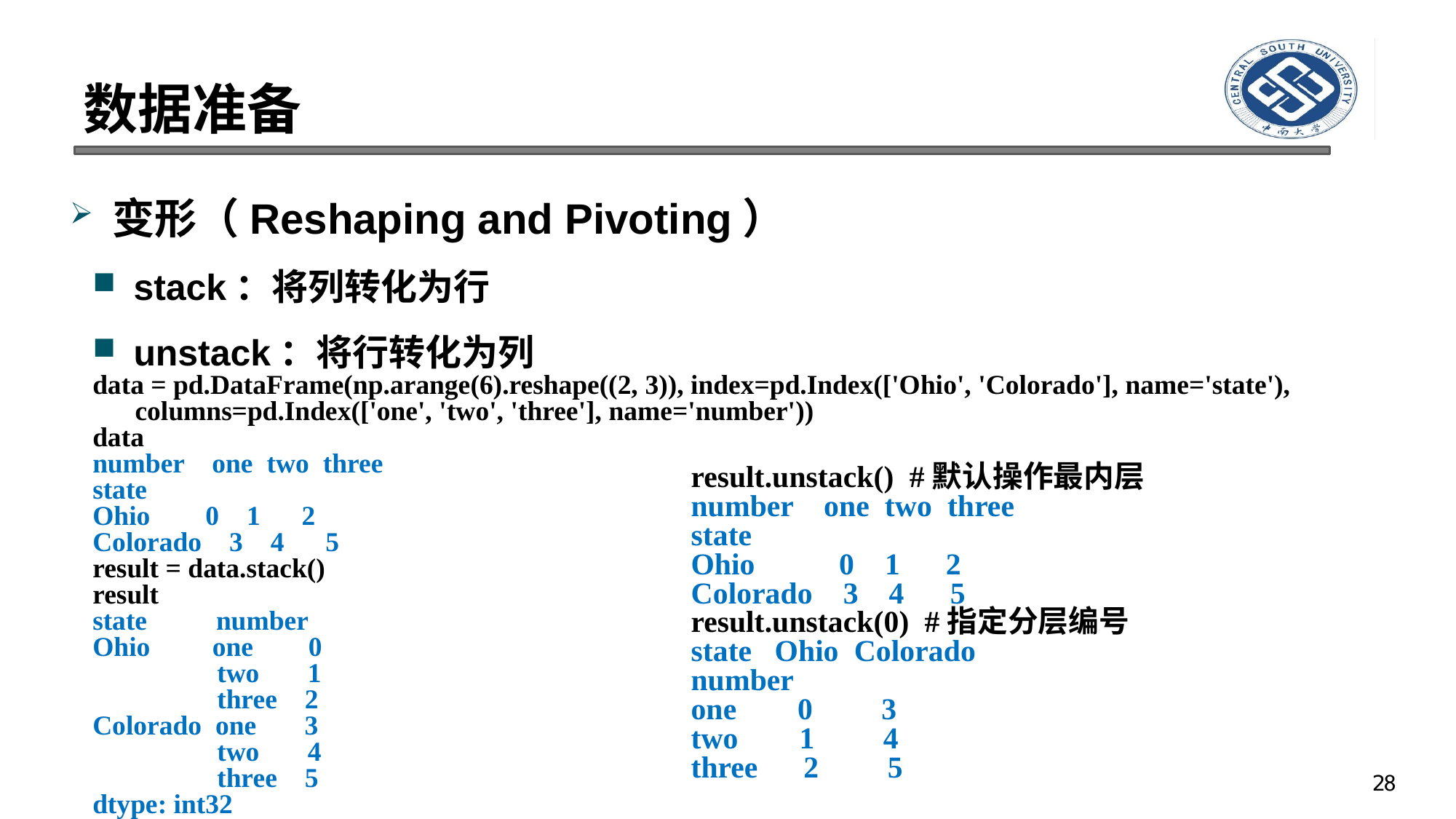

# 数据准备
变形（Reshaping and Pivoting）
stack：将列转化为行
unstack：将行转化为列
data = pd.DataFrame(np.arange(6).reshape((2, 3)), index=pd.Index(['Ohio', 'Colorado'], name='state'), columns=pd.Index(['one', 'two', 'three'], name='number'))
data
number    one  two  three
state
Ohio        0    1      2
Colorado    3    4      5
result = data.stack()
result
state          number
Ohio         one        0
                  two       1
                  three    2
Colorado  one       3
                  two       4
                  three    5
dtype: int32
result.unstack()  #默认操作最内层
number    one  two  three
state
Ohio           0    1      2
Colorado    3    4      5
result.unstack(0)  #指定分层编号
state   Ohio  Colorado
number
one        0         3
two        1         4
three      2         5
28